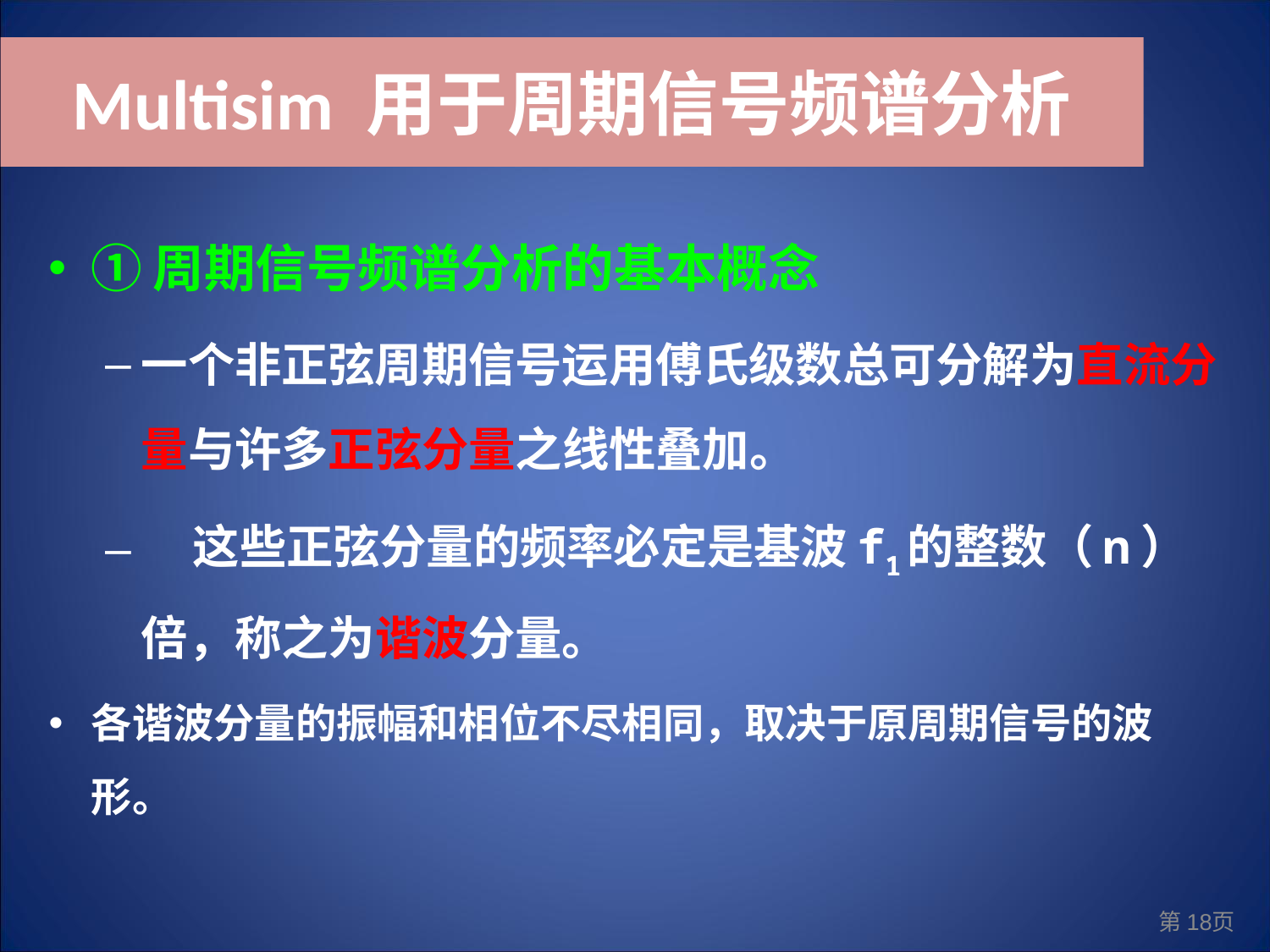

Multisim 用于周期信号频谱分析
①周期信号频谱分析的基本概念
一个非正弦周期信号运用傅氏级数总可分解为直流分量与许多正弦分量之线性叠加。
    这些正弦分量的频率必定是基波f1的整数（n）倍，称之为谐波分量。
各谐波分量的振幅和相位不尽相同，取决于原周期信号的波形。